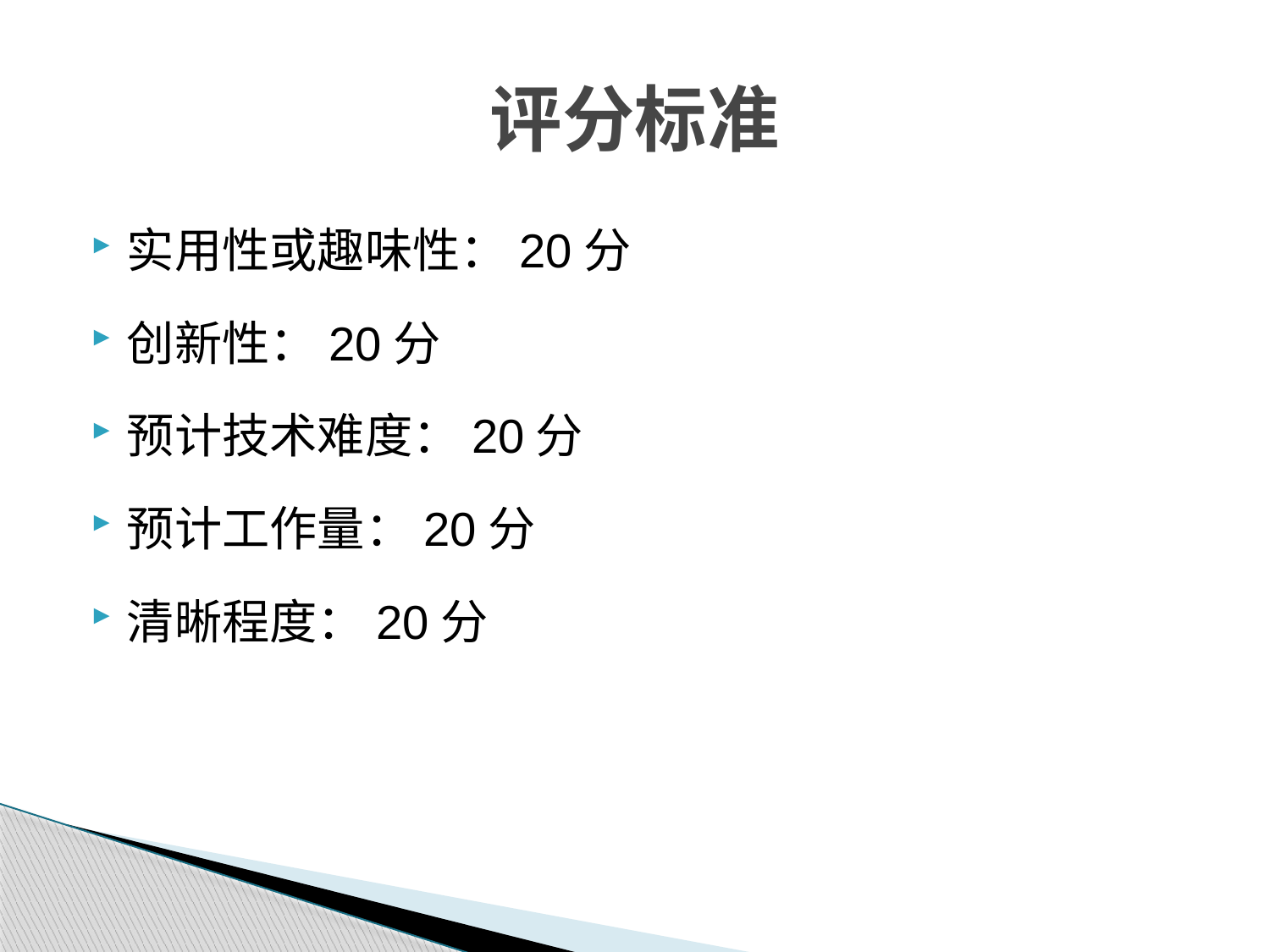

# 评分标准
实用性或趣味性：20分
创新性：20分
预计技术难度：20分
预计工作量：20分
清晰程度：20分